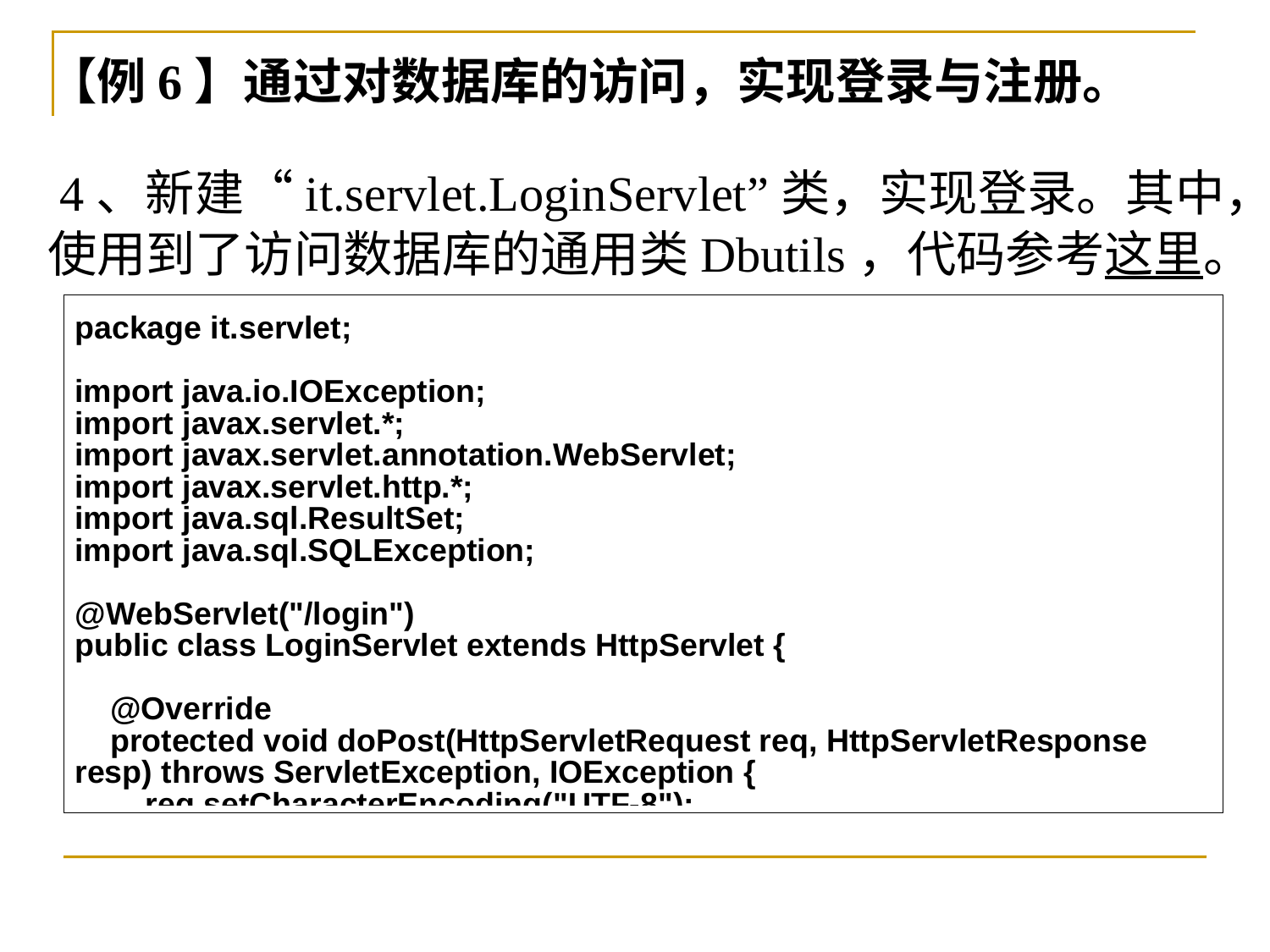

【例6】通过对数据库的访问，实现登录与注册。

 4、新建“it.servlet.LoginServlet”类，实现登录。其中，使用到了访问数据库的通用类Dbutils，代码参考这里。